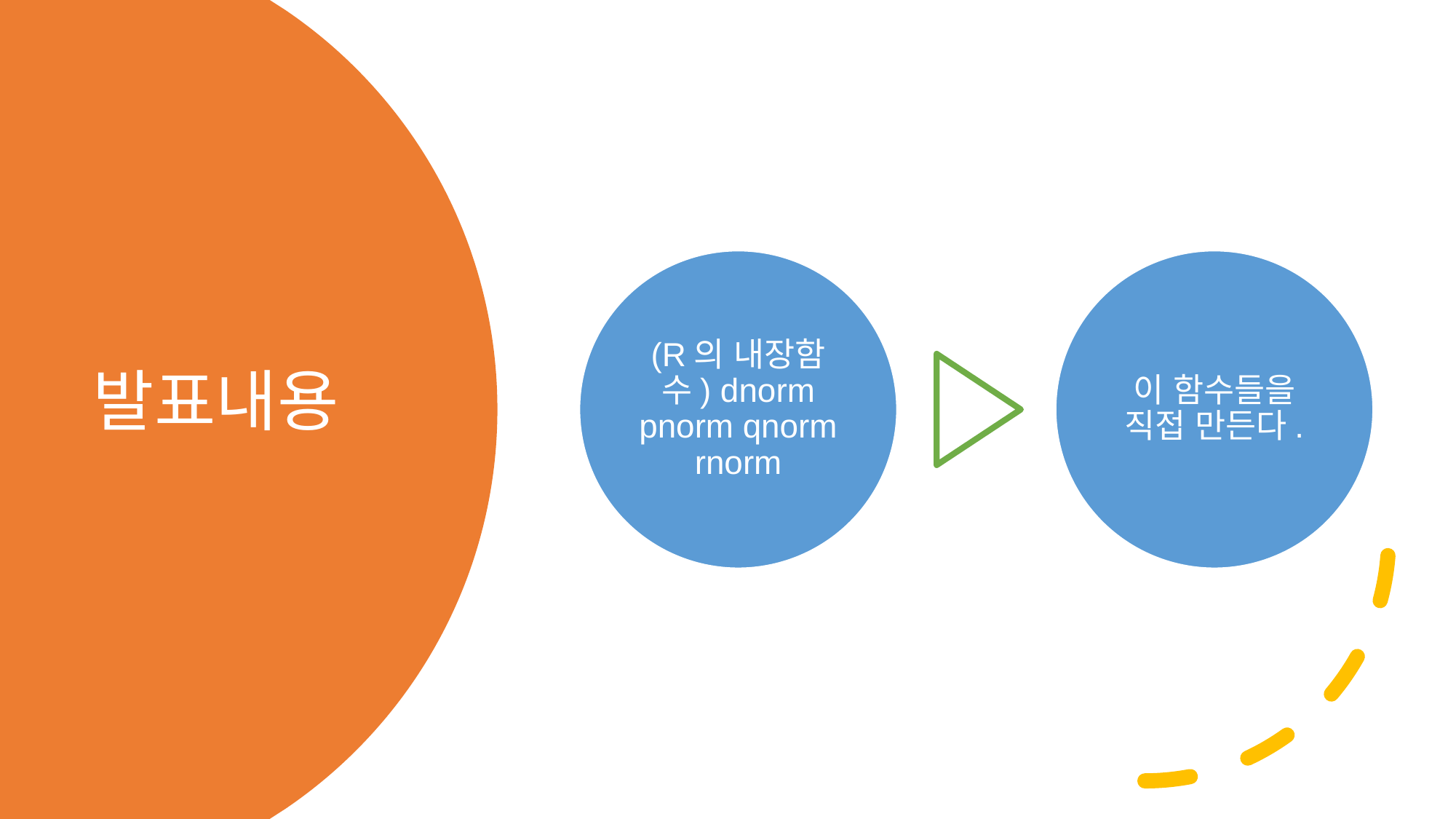

# 발표내용
(R의 내장함수) dnorm pnorm qnorm rnorm
이 함수들을 직접 만든다.